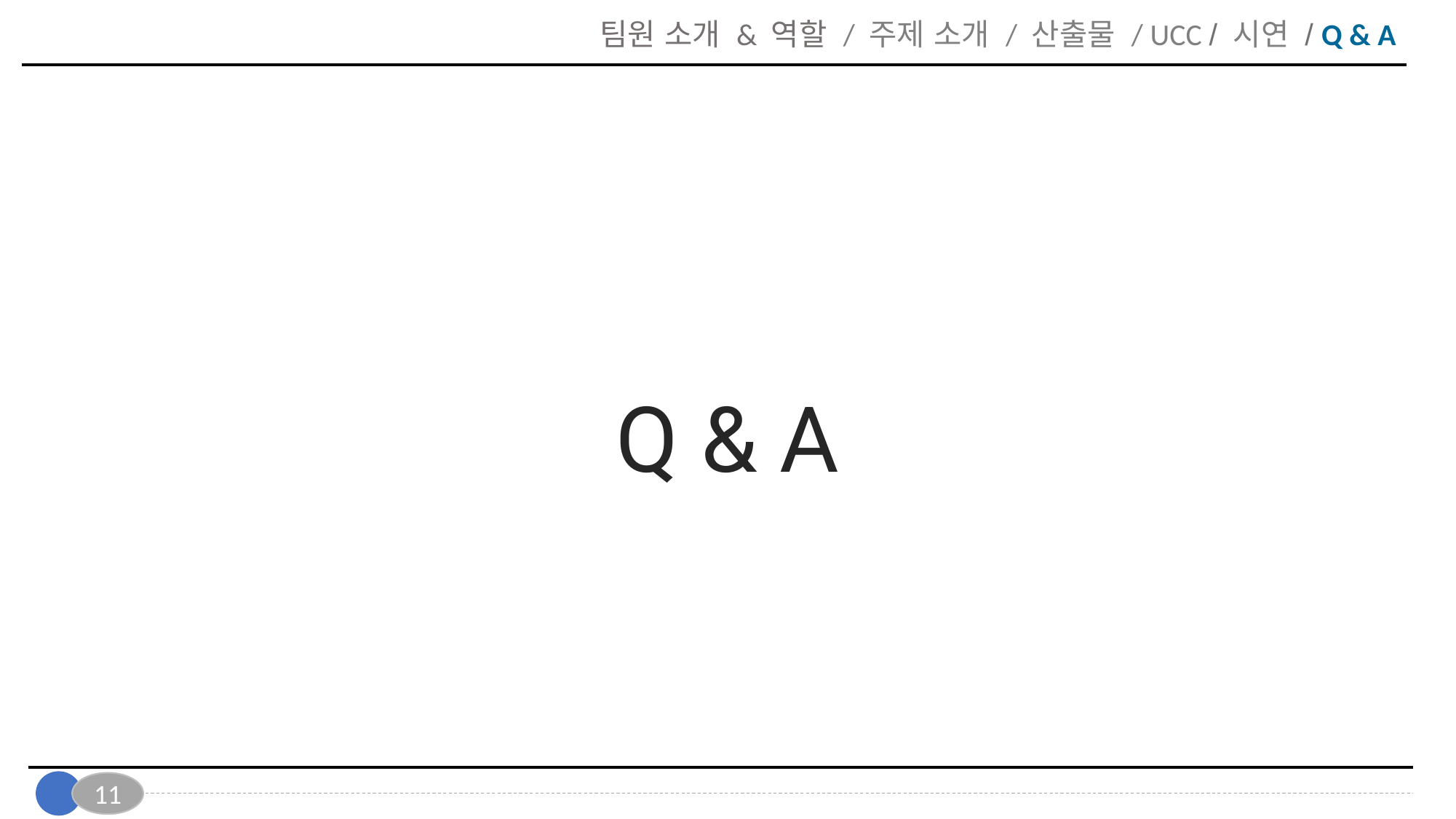

팀원 소개 & 역할 / 주제 소개 / 산출물 / UCC / 시연 / Q & A
Q & A
19

11